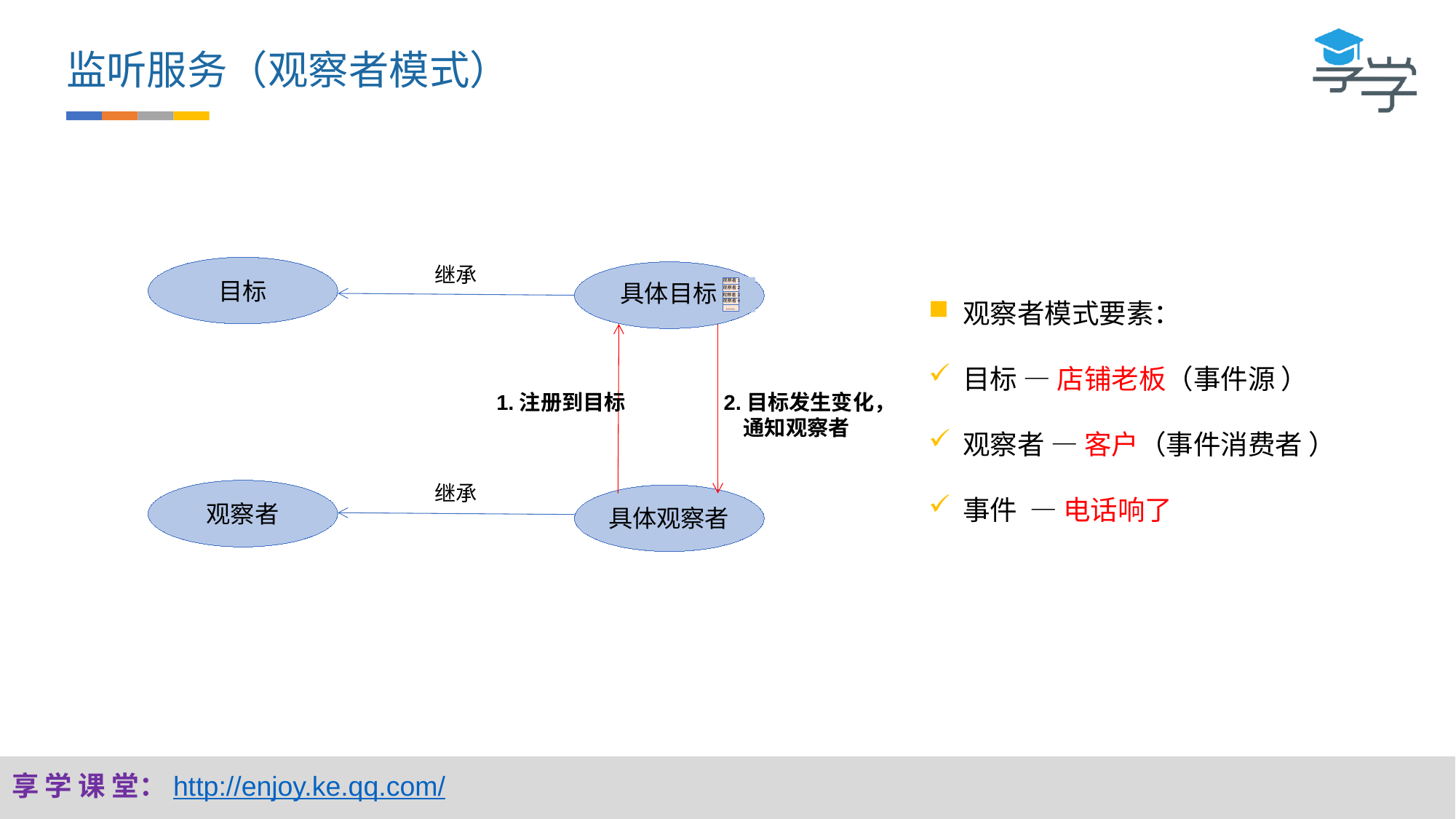

监听服务（观察者模式）

继承

观察者模式要素：
目标 — 店铺老板（事件源 ）
观察者 — 客户（事件消费者 ）
事件  — 电话响了

目标
观察者1

观察者2
观察者3
观察者4
……
具体目标
1.注册到目标
2.目标发生变化，
   通知观察者

继承

观察者
具体观察者